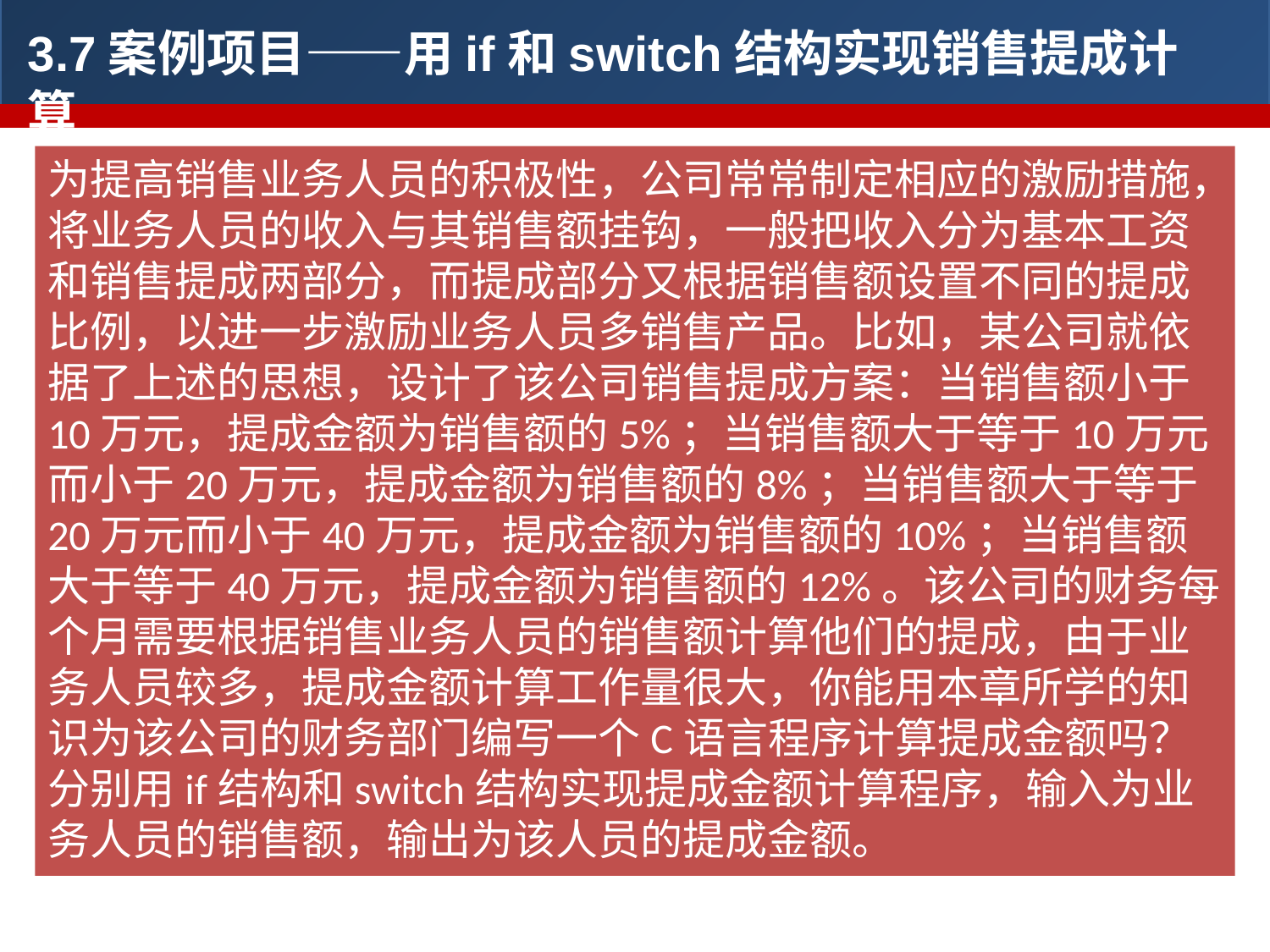

3.7案例项目——用if和switch结构实现销售提成计算

为提高销售业务人员的积极性，公司常常制定相应的激励措施，将业务人员的收入与其销售额挂钩，一般把收入分为基本工资和销售提成两部分，而提成部分又根据销售额设置不同的提成比例，以进一步激励业务人员多销售产品。比如，某公司就依据了上述的思想，设计了该公司销售提成方案：当销售额小于10万元，提成金额为销售额的5%；当销售额大于等于10万元而小于20万元，提成金额为销售额的8%；当销售额大于等于20万元而小于40万元，提成金额为销售额的10%；当销售额大于等于40万元，提成金额为销售额的12%。该公司的财务每个月需要根据销售业务人员的销售额计算他们的提成，由于业务人员较多，提成金额计算工作量很大，你能用本章所学的知识为该公司的财务部门编写一个C语言程序计算提成金额吗？分别用if结构和switch结构实现提成金额计算程序，输入为业务人员的销售额，输出为该人员的提成金额。